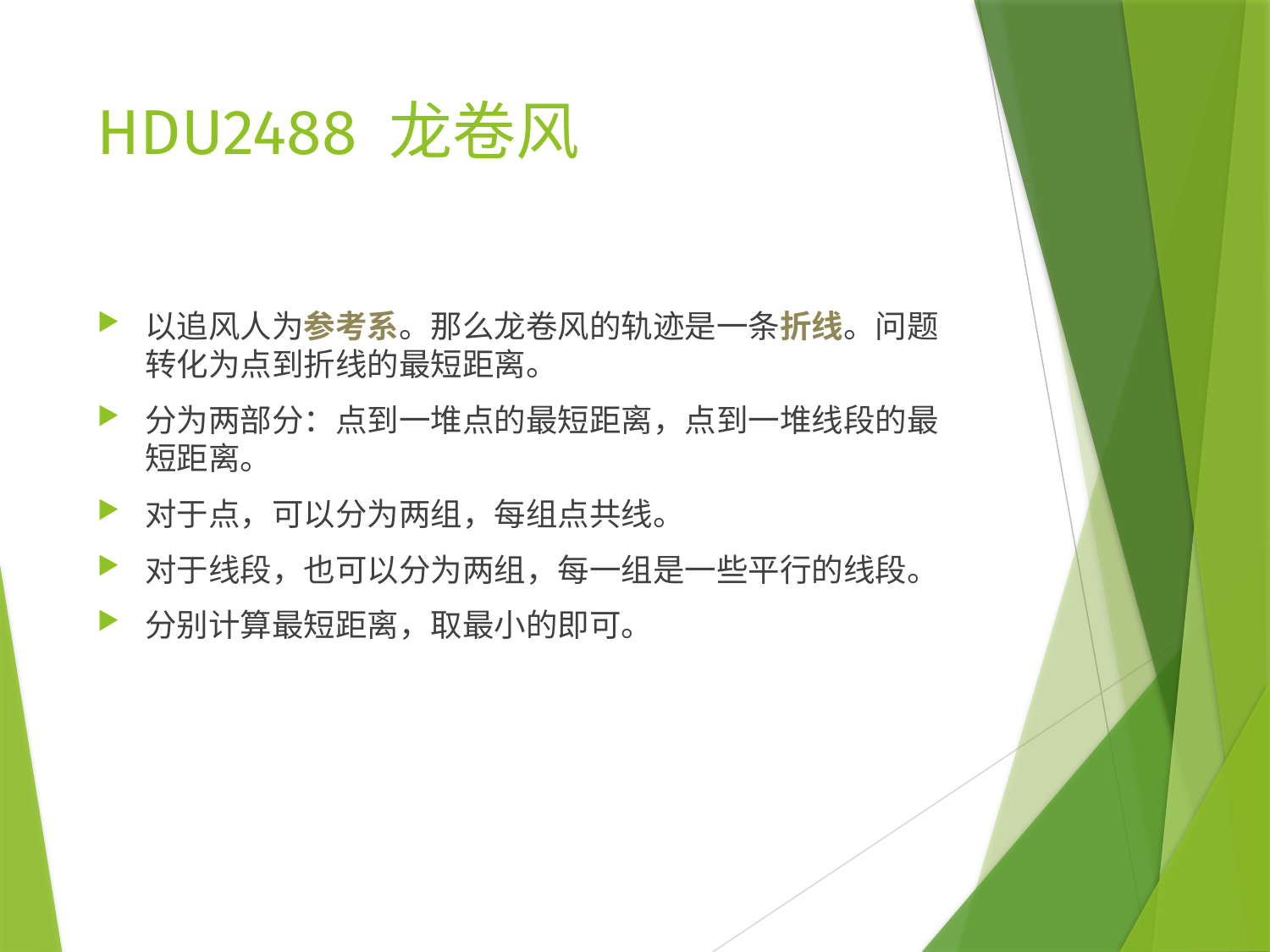

# HDU2488 龙卷风
以追风人为参考系。那么龙卷风的轨迹是一条折线。问题转化为点到折线的最短距离。
分为两部分：点到一堆点的最短距离，点到一堆线段的最短距离。
对于点，可以分为两组，每组点共线。
对于线段，也可以分为两组，每一组是一些平行的线段。
分别计算最短距离，取最小的即可。